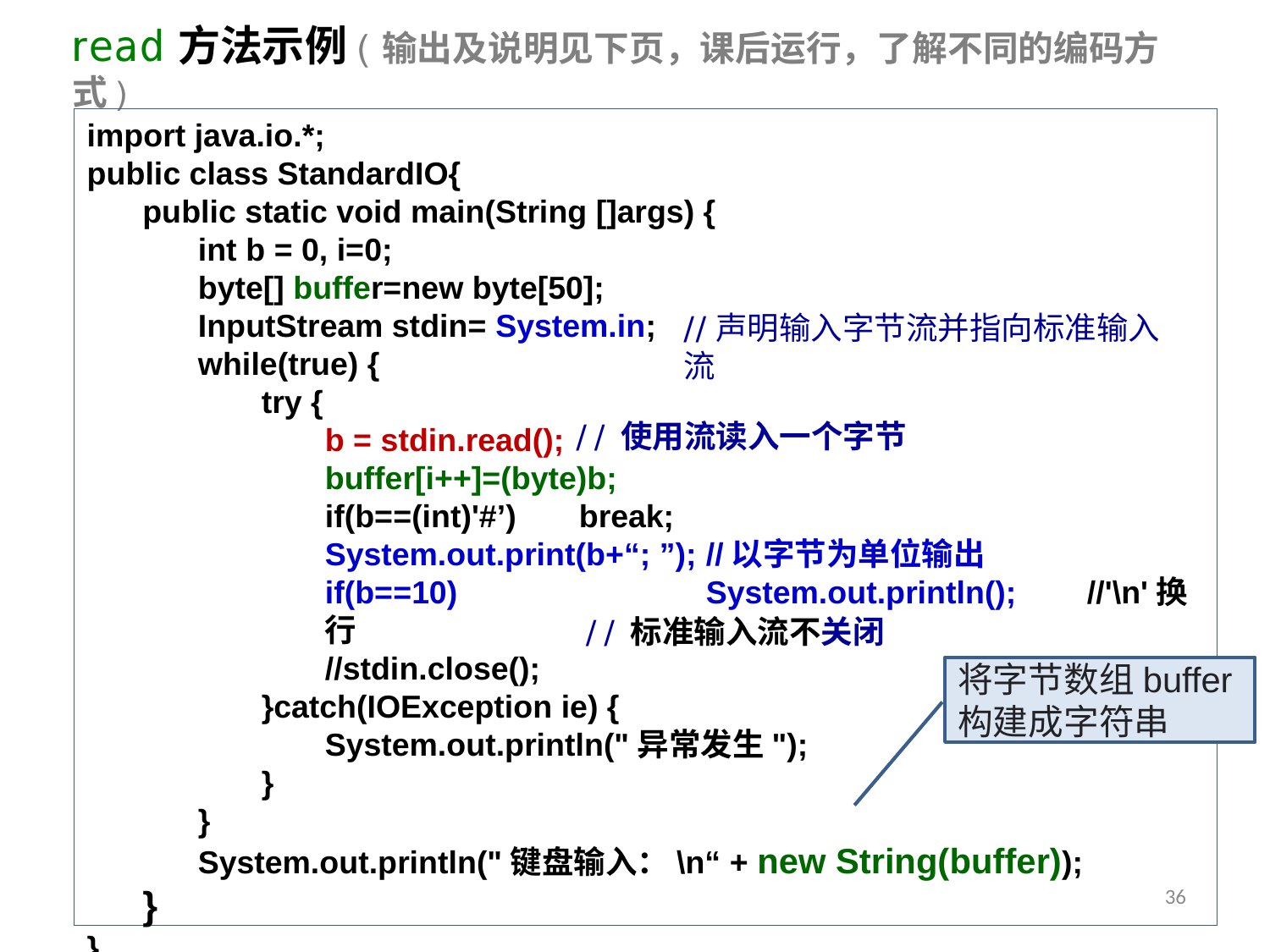

# read方法示例(输出及说明见下页，课后运行，了解不同的编码方式)
import java.io.*;
public class StandardIO{
public static void main(String []args) {
int b = 0, i=0;
byte[] buffer=new byte[50];
InputStream stdin= System.in;
while(true) {
try {
b = stdin.read();
buffer[i++]=(byte)b;
if(b==(int)'#’)	break;
System.out.print(b+“; ”);	//以字节为单位输出
if(b==10)		System.out.println();	//'\n'换行
//stdin.close();
}catch(IOException ie) {
System.out.println("异常发生");
}
}
System.out.println("键盘输入：\n“ + new String(buffer));
}
}
//声明输入字节流并指向标准输入流
//使用流读入一个字节
//标准输入流不关闭
将字节数组buffer构建成字符串
36